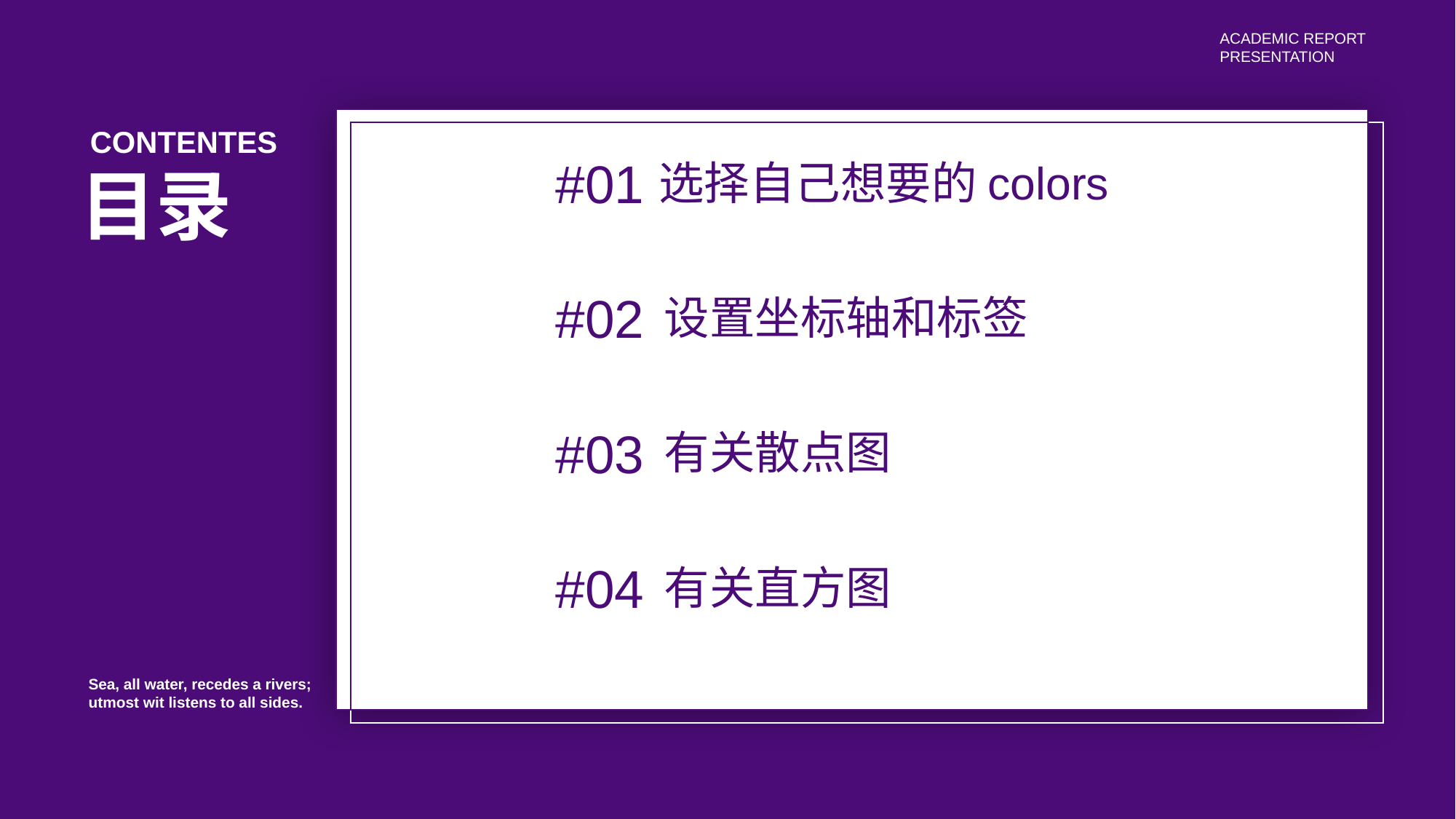

Academic report
presentation

CONTENTES

#01
选择自己想要的colors
目录
#02
设置坐标轴和标签
#03
有关散点图
#04
有关直方图
Sea, all water, recedes a rivers;
utmost wit listens to all sides.